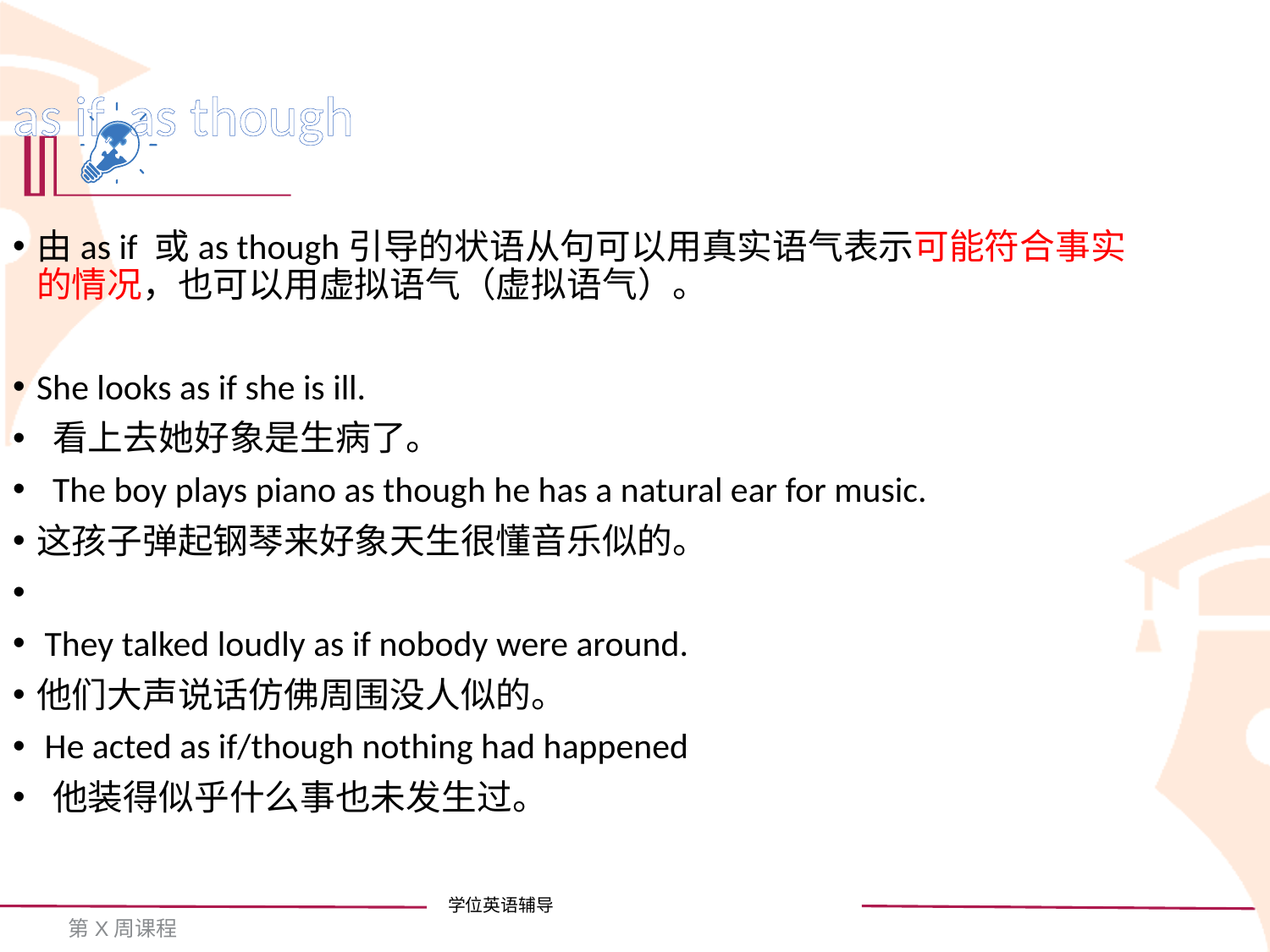

as if, as though

由as if 或as though引导的状语从句可以用真实语气表示可能符合事实的情况，也可以用虚拟语气（虚拟语气）。

She looks as if she is ill.
 看上去她好象是生病了。
  The boy plays piano as though he has a natural ear for music.
这孩子弹起钢琴来好象天生很懂音乐似的。

 They talked loudly as if nobody were around.
他们大声说话仿佛周围没人似的。
 He acted as if/though nothing had happened
 他装得似乎什么事也未发生过。